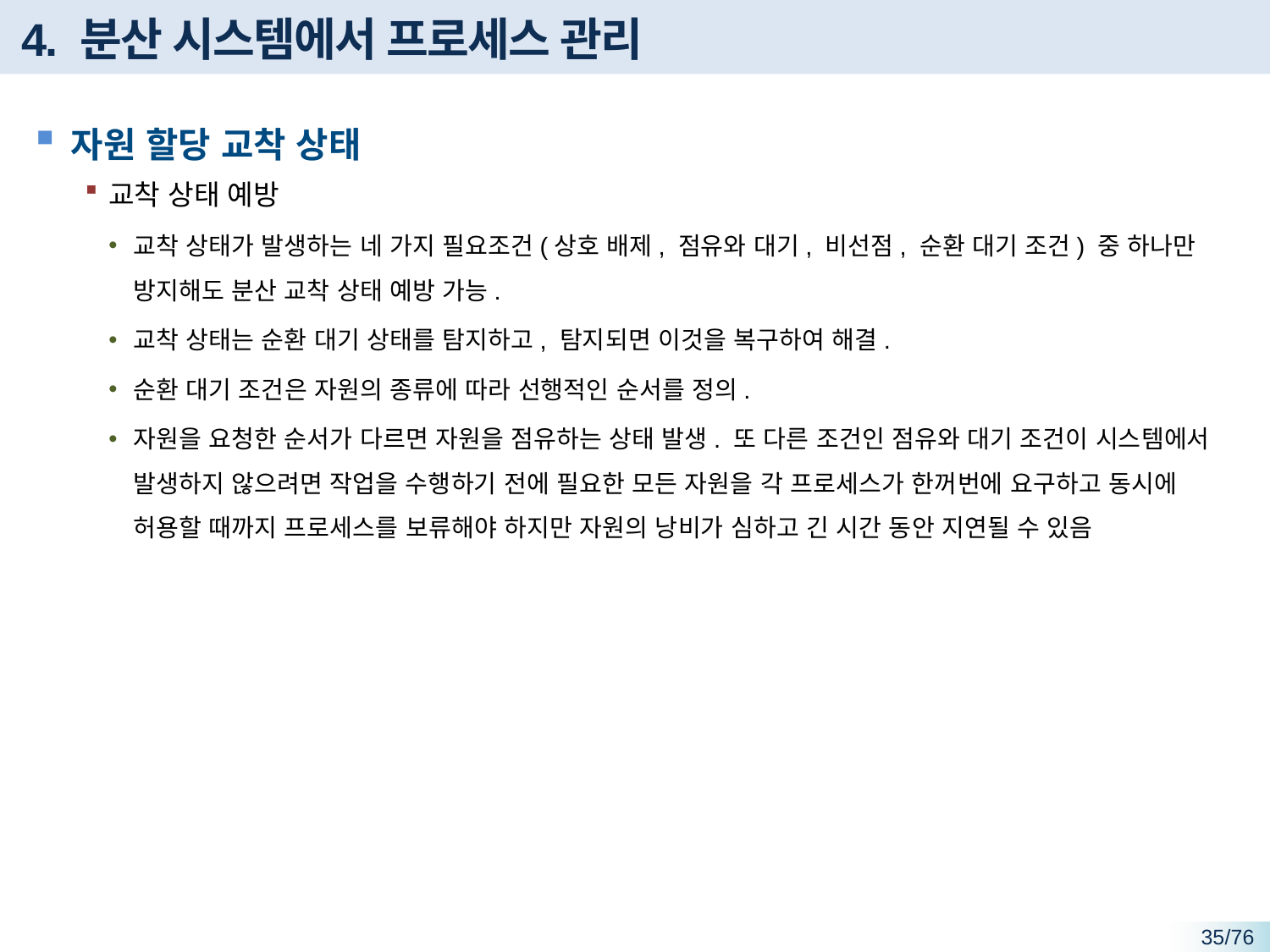

# 4. 분산 시스템에서 프로세스 관리
자원 할당 교착 상태
교착 상태 예방
교착 상태가 발생하는 네 가지 필요조건(상호 배제, 점유와 대기, 비선점, 순환 대기 조건) 중 하나만 방지해도 분산 교착 상태 예방 가능.
교착 상태는 순환 대기 상태를 탐지하고, 탐지되면 이것을 복구하여 해결.
순환 대기 조건은 자원의 종류에 따라 선행적인 순서를 정의.
자원을 요청한 순서가 다르면 자원을 점유하는 상태 발생. 또 다른 조건인 점유와 대기 조건이 시스템에서 발생하지 않으려면 작업을 수행하기 전에 필요한 모든 자원을 각 프로세스가 한꺼번에 요구하고 동시에 허용할 때까지 프로세스를 보류해야 하지만 자원의 낭비가 심하고 긴 시간 동안 지연될 수 있음